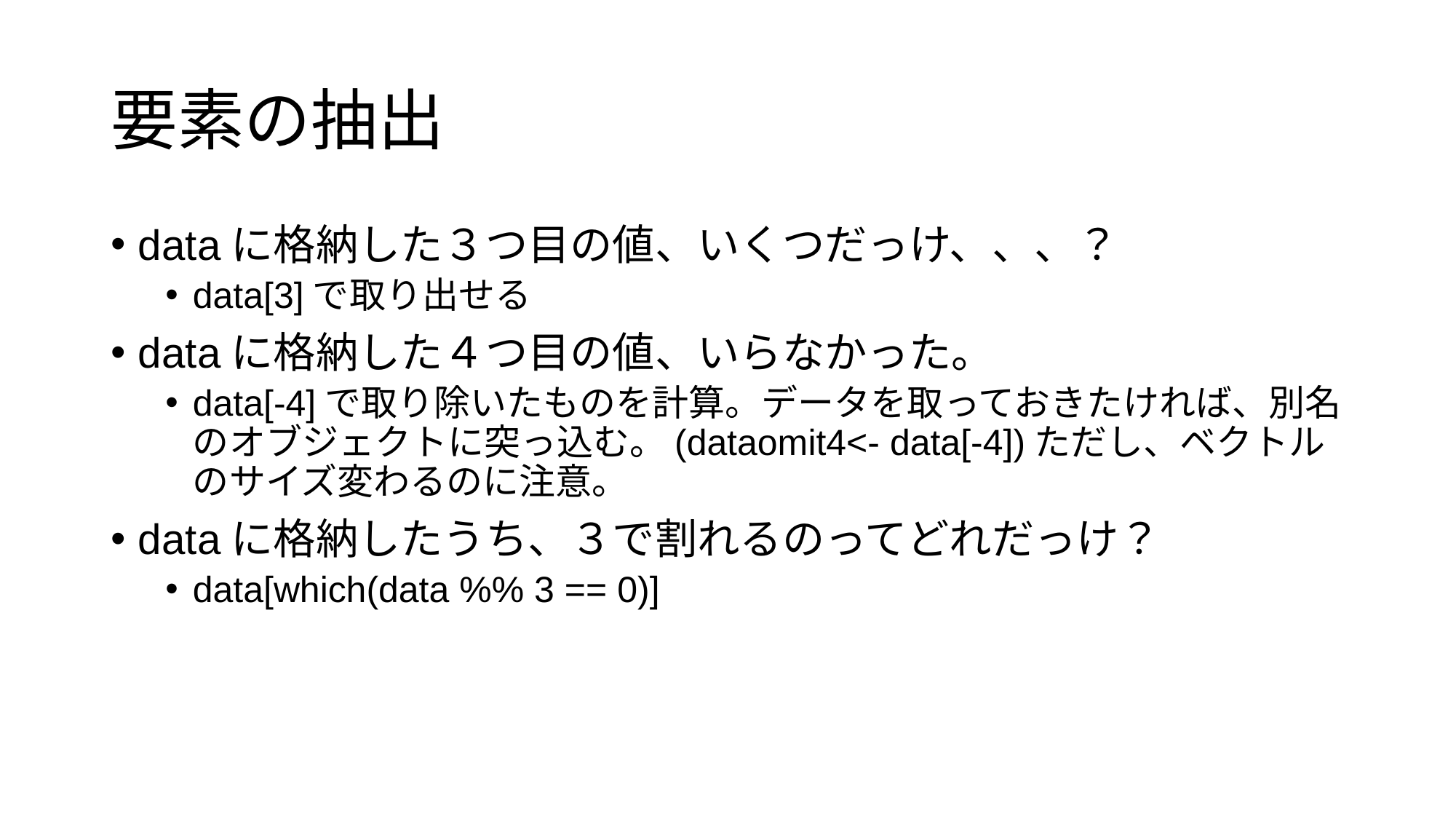

# 要素の抽出
dataに格納した３つ目の値、いくつだっけ、、、？
data[3]で取り出せる
dataに格納した４つ目の値、いらなかった。
data[-4]で取り除いたものを計算。データを取っておきたければ、別名のオブジェクトに突っ込む。(dataomit4<- data[-4])ただし、ベクトルのサイズ変わるのに注意。
dataに格納したうち、３で割れるのってどれだっけ？
data[which(data %% 3 == 0)]